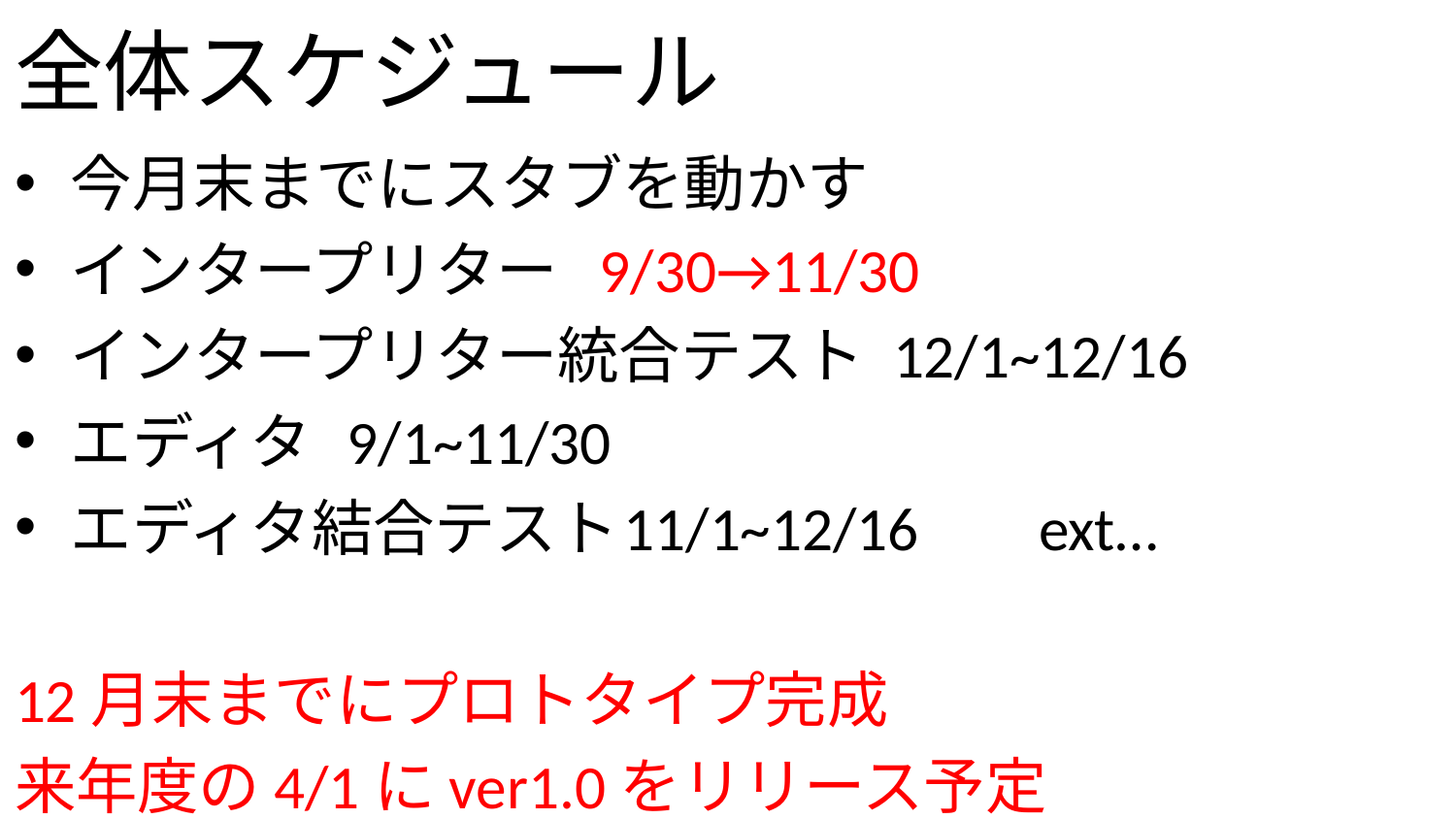

# 全体スケジュール
今月末までにスタブを動かす
インタープリター  9/30→11/30
インタープリター統合テスト 12/1~12/16
エディタ	9/1~11/30
エディタ結合テスト	11/1~12/16  	ext…

12月末までにプロトタイプ完成
来年度の4/1にver1.0をリリース予定